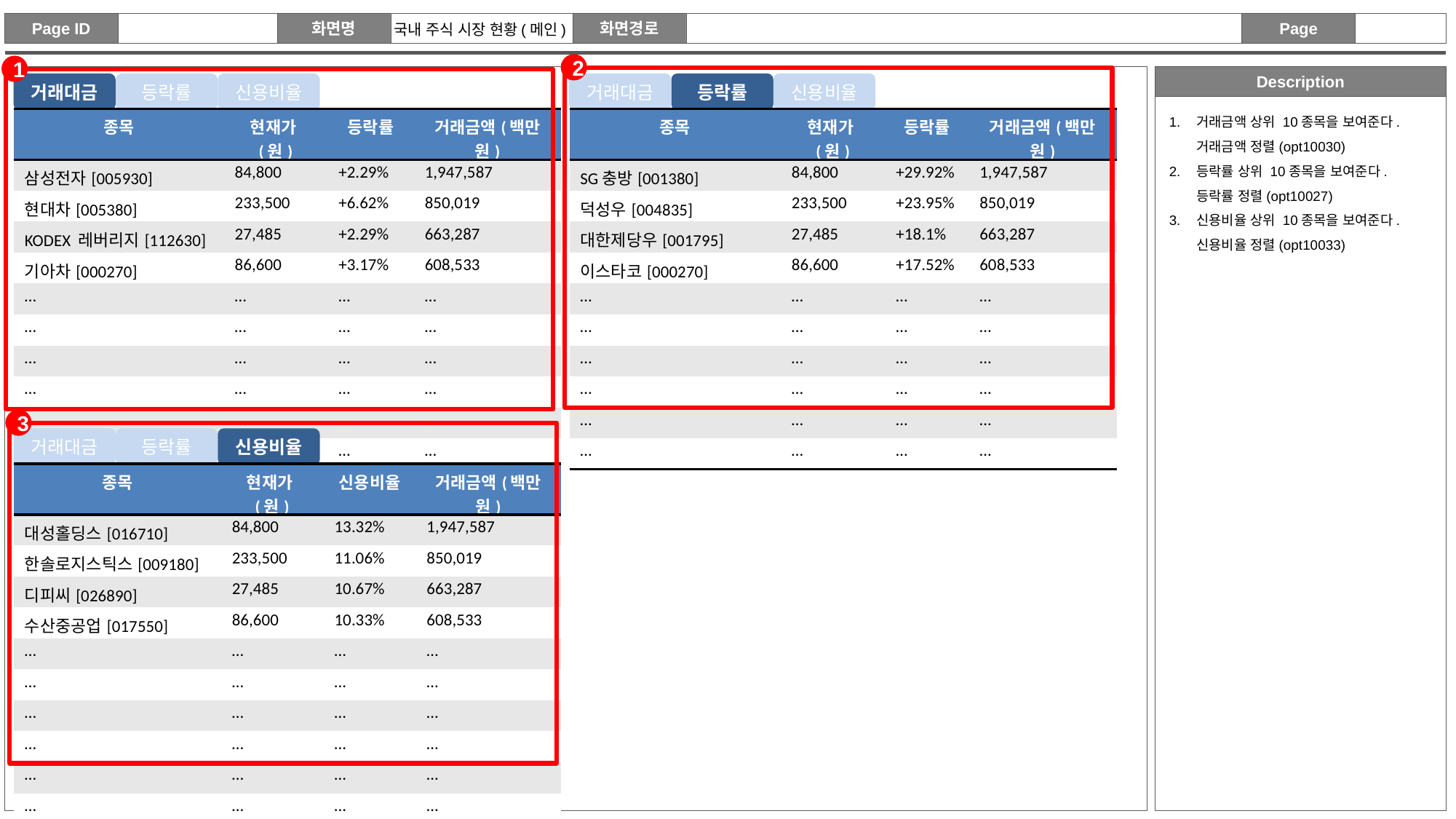

국내 주식 시장 현황(메인)
2

1

거래대금
등락률
신용비율
거래대금
등락률
신용비율
거래금액 상위 10종목을 보여준다. 거래금액 정렬(opt10030)
등락률 상위 10종목을 보여준다. 등락률 정렬(opt10027)
신용비율 상위 10종목을 보여준다. 신용비율 정렬(opt10033)
| 종목 | 현재가(원) | 등락률 | 거래금액(백만원) |
| --- | --- | --- | --- |
| 삼성전자[005930] | 84,800 | +2.29% | 1,947,587 |
| 현대차[005380] | 233,500 | +6.62% | 850,019 |
| KODEX 레버리지[112630] | 27,485 | +2.29% | 663,287 |
| 기아차[000270] | 86,600 | +3.17% | 608,533 |
| … | … | … | … |
| … | … | … | … |
| … | … | … | … |
| … | … | … | … |
| … | … | … | … |
| … | … | … | … |
| 종목 | 현재가(원) | 등락률 | 거래금액(백만원) |
| --- | --- | --- | --- |
| SG충방[001380] | 84,800 | +29.92% | 1,947,587 |
| 덕성우[004835] | 233,500 | +23.95% | 850,019 |
| 대한제당우[001795] | 27,485 | +18.1% | 663,287 |
| 이스타코[000270] | 86,600 | +17.52% | 608,533 |
| … | … | … | … |
| … | … | … | … |
| … | … | … | … |
| … | … | … | … |
| … | … | … | … |
| … | … | … | … |
3

거래대금
등락률
신용비율
| 종목 | 현재가(원) | 신용비율 | 거래금액(백만원) |
| --- | --- | --- | --- |
| 대성홀딩스[016710] | 84,800 | 13.32% | 1,947,587 |
| 한솔로지스틱스[009180] | 233,500 | 11.06% | 850,019 |
| 디피씨[026890] | 27,485 | 10.67% | 663,287 |
| 수산중공업[017550] | 86,600 | 10.33% | 608,533 |
| … | … | … | … |
| … | … | … | … |
| … | … | … | … |
| … | … | … | … |
| … | … | … | … |
| … | … | … | … |